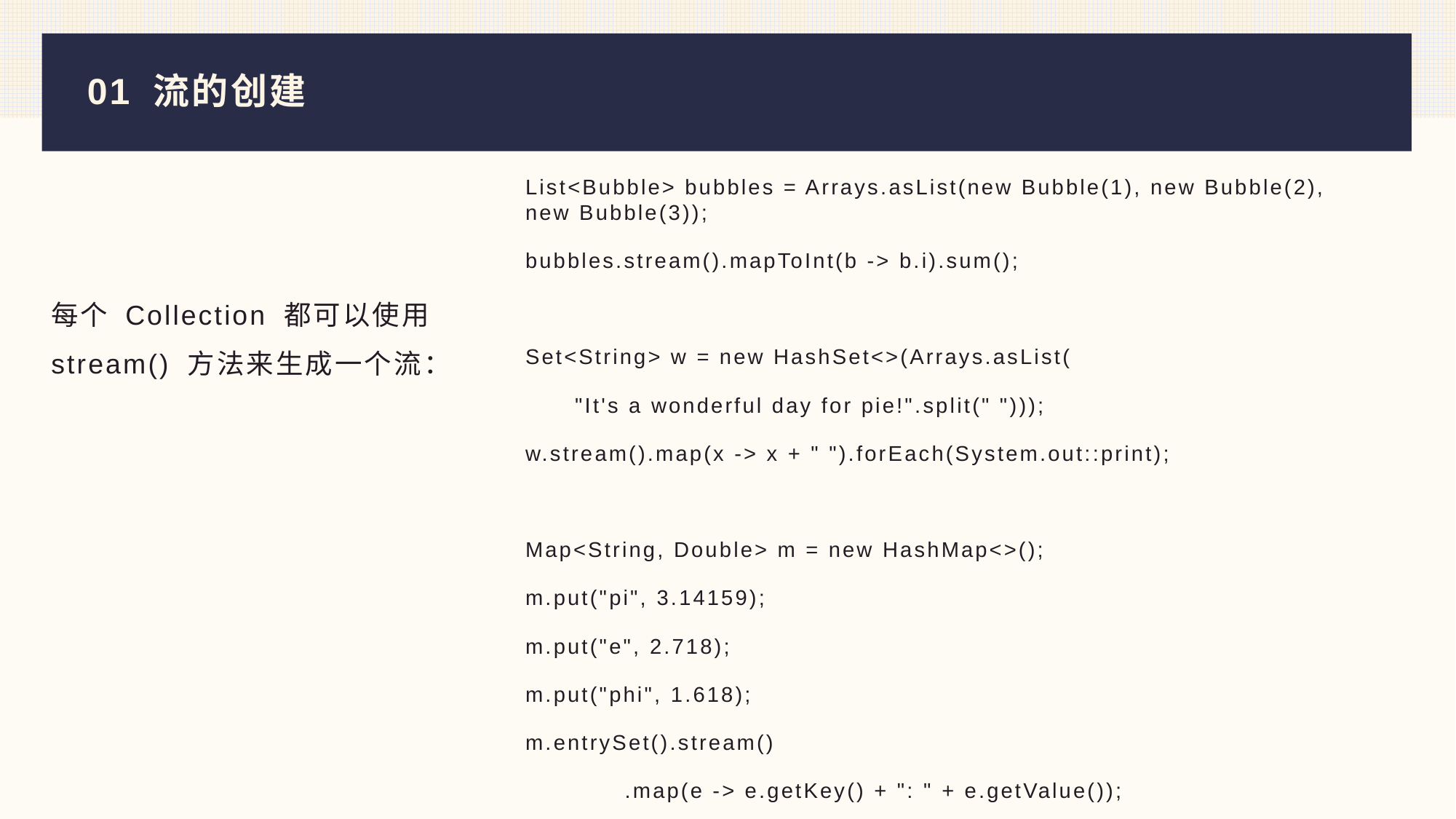

# 01 流的创建
List<Bubble> bubbles = Arrays.asList(new Bubble(1), new Bubble(2), new Bubble(3));
bubbles.stream().mapToInt(b -> b.i).sum();

Set<String> w = new HashSet<>(Arrays.asList(
      "It's a wonderful day for pie!".split(" ")));
w.stream().map(x -> x + " ").forEach(System.out::print);

Map<String, Double> m = new HashMap<>();
m.put("pi", 3.14159);
m.put("e", 2.718);
m.put("phi", 1.618);
m.entrySet().stream()
            .map(e -> e.getKey() + ": " + e.getValue());
每个 Collection 都可以使用 stream() 方法来生成一个流：